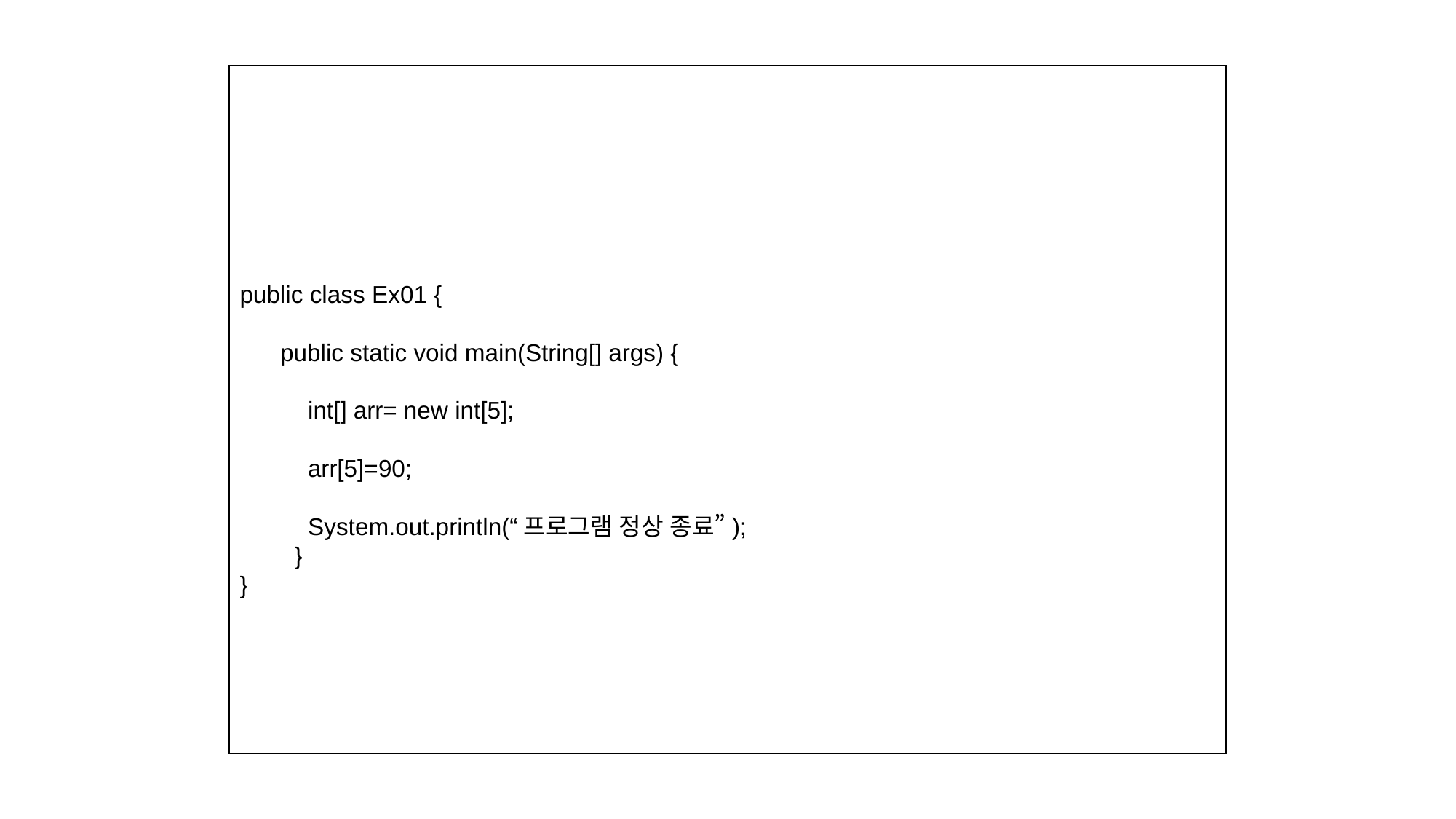

public class Ex01 {

      public static void main(String[] args) {

  int[] arr= new int[5];

  arr[5]=90;

  System.out.println(“프로그램 정상 종료”);
}
}